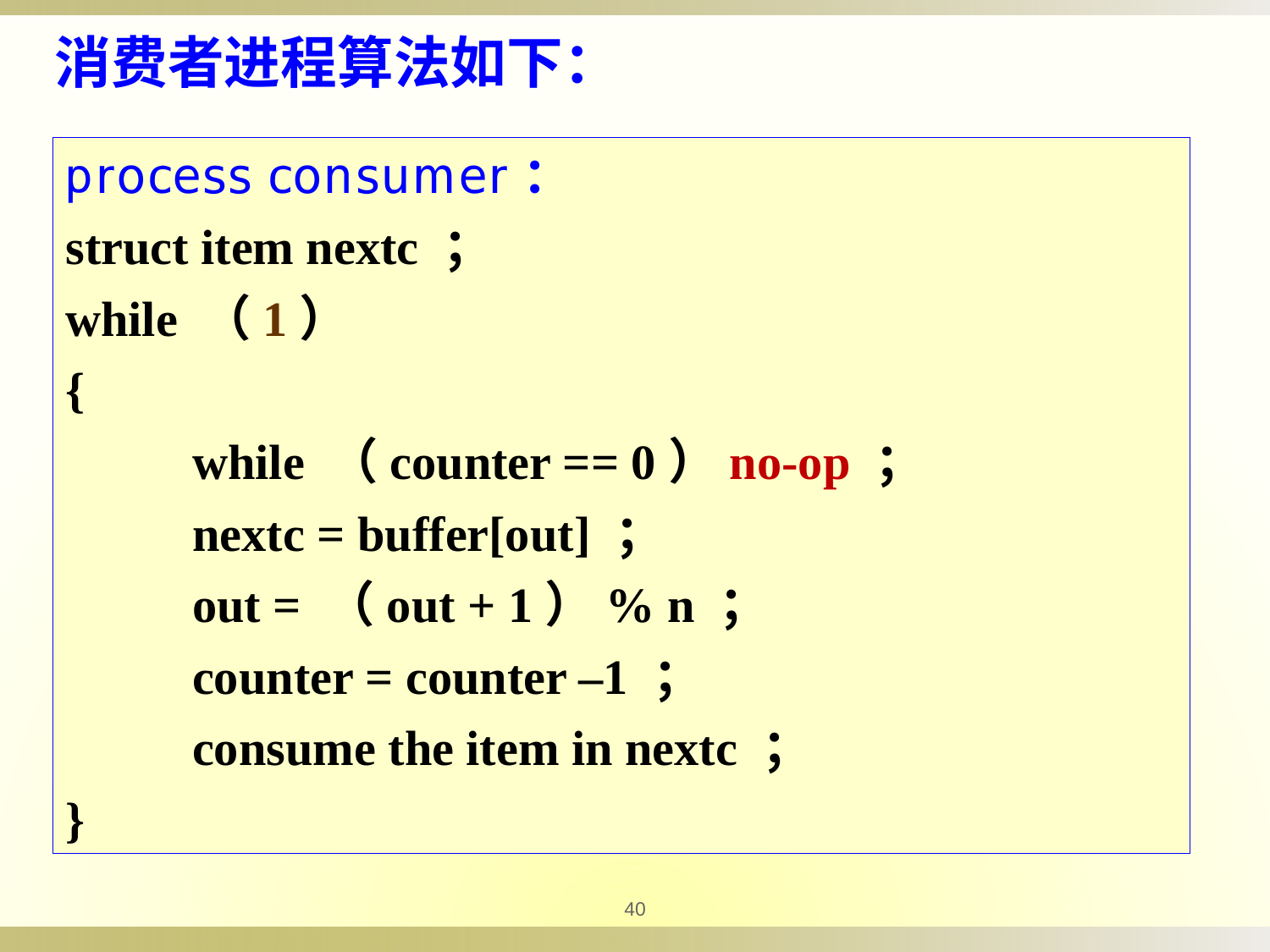

消费者进程算法如下：
process consumer：
struct item nextc ；
while （1）
{
	while （counter == 0）no-op ；
	nextc = buffer[out] ；
	out = （out + 1）% n ；
	counter = counter –1 ；
	consume the item in nextc ；
}
40